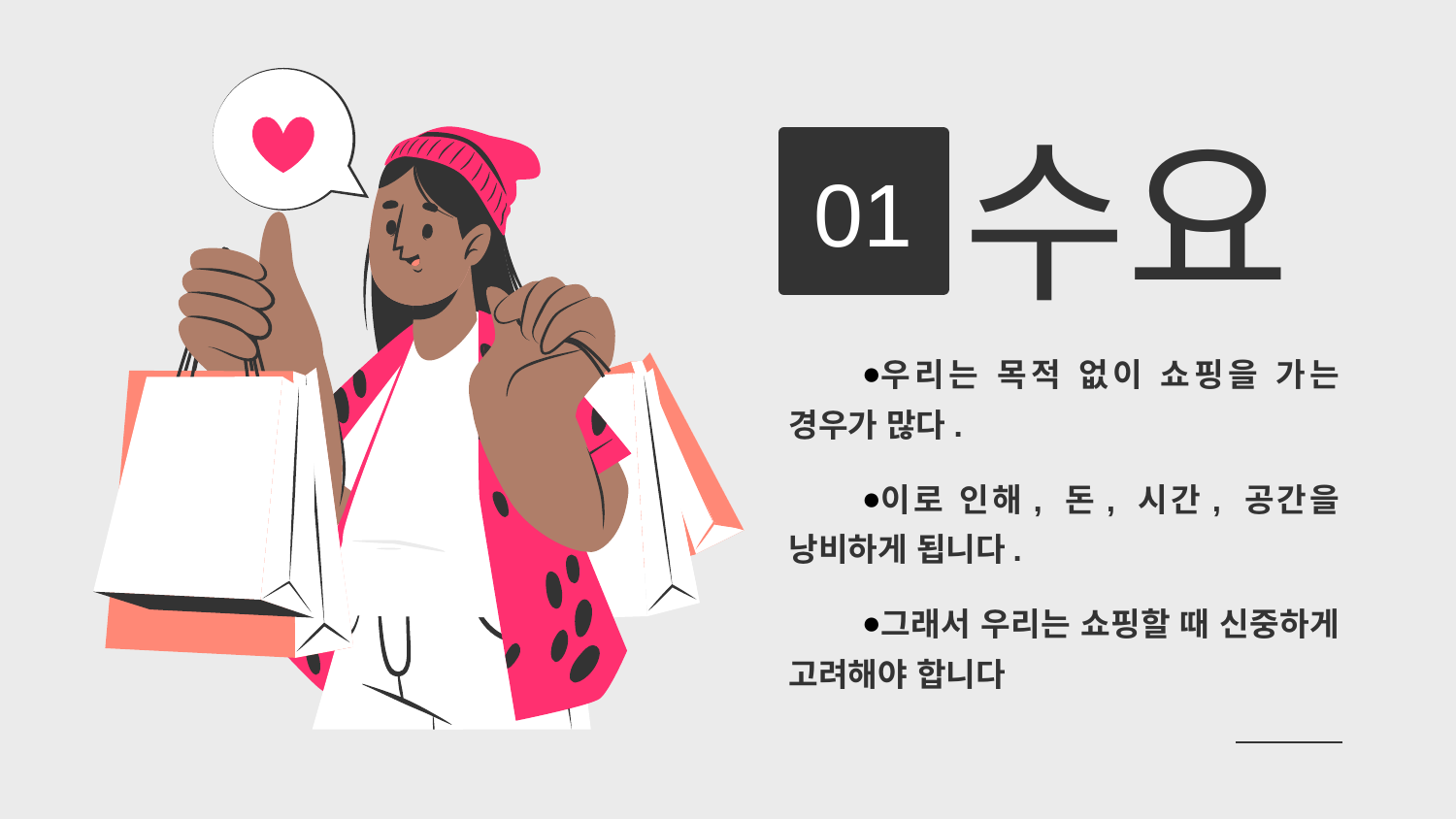

01
# 수요
우리는 목적 없이 쇼핑을 가는 경우가 많다.
이로 인해, 돈, 시간, 공간을 낭비하게 됩니다.
그래서 우리는 쇼핑할 때 신중하게 고려해야 합니다